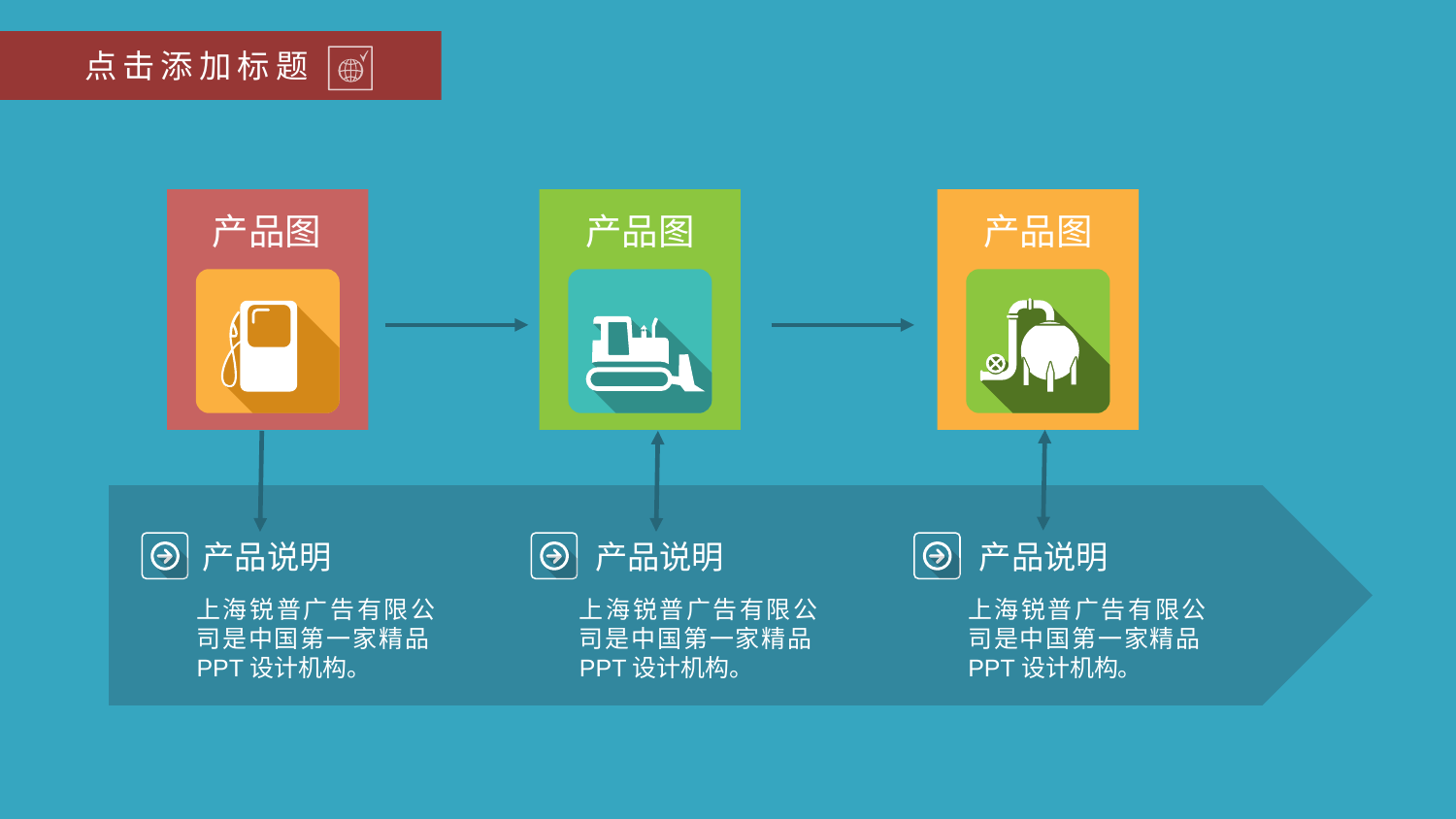

点击添加标题

产品图

产品图

产品图

产品说明
产品说明
产品说明

上海锐普广告有限公司是中国第一家精品PPT设计机构。
上海锐普广告有限公司是中国第一家精品PPT设计机构。
上海锐普广告有限公司是中国第一家精品PPT设计机构。